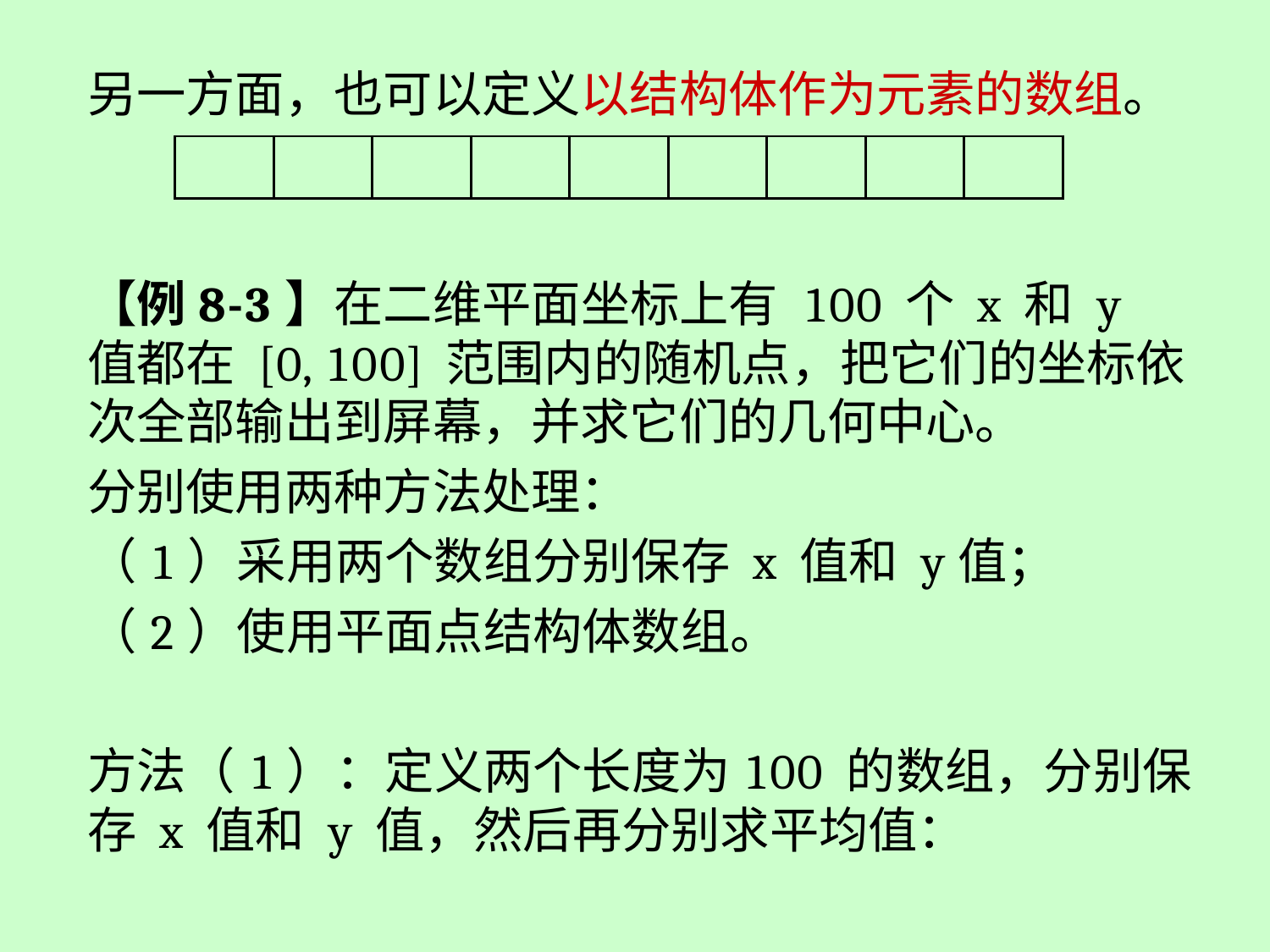

另一方面，也可以定义以结构体作为元素的数组。

【例8-3】在二维平面坐标上有 100 个 x 和 y 值都在 [0, 100] 范围内的随机点，把它们的坐标依次全部输出到屏幕，并求它们的几何中心。
分别使用两种方法处理：
（1）采用两个数组分别保存 x 值和 y值；
（2）使用平面点结构体数组。

方法（1）：定义两个长度为100 的数组，分别保存 x 值和 y 值，然后再分别求平均值：

|  |  |  |  |  |  |  |  |  |
| --- | --- | --- | --- | --- | --- | --- | --- | --- |
40